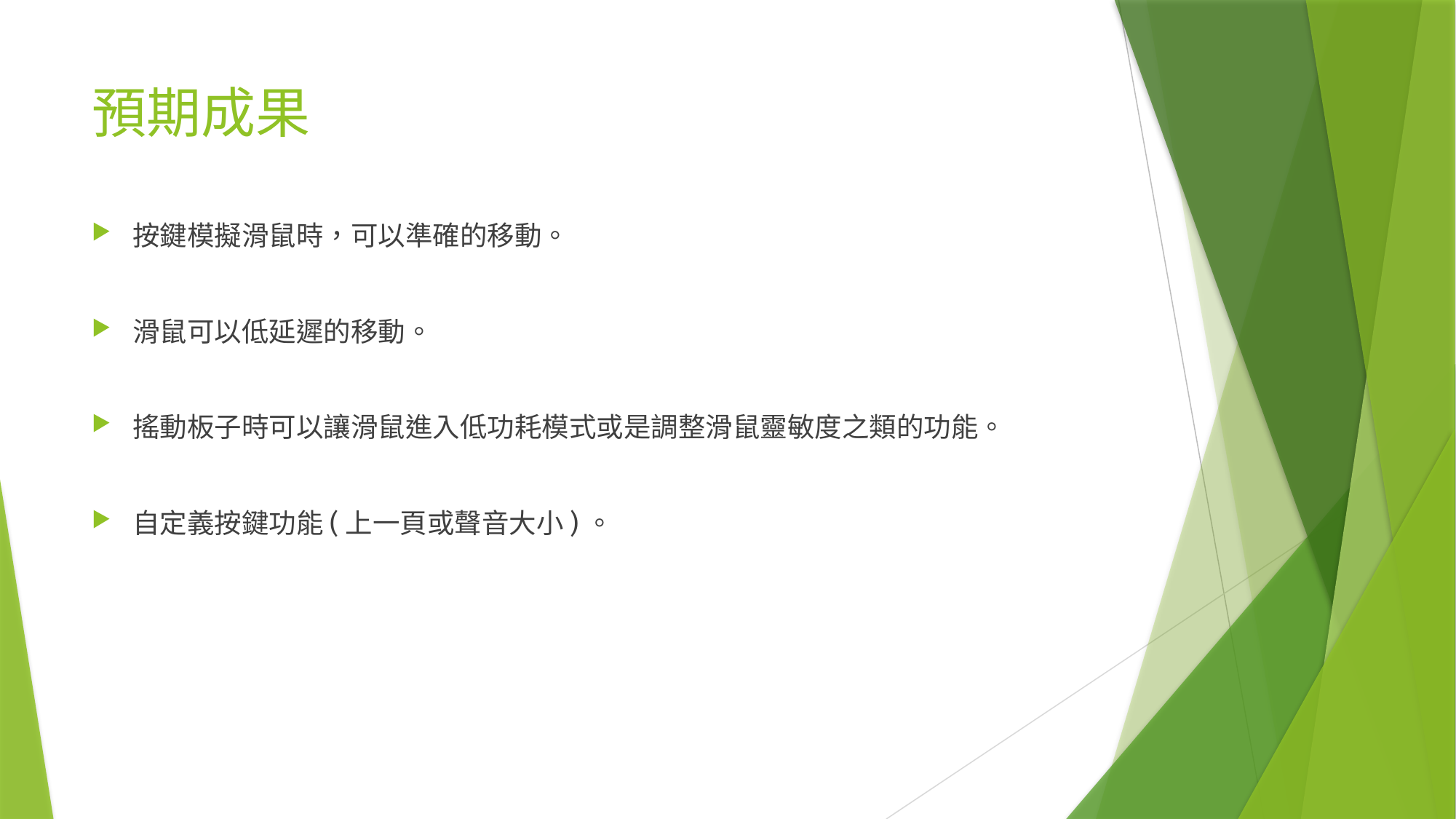

# 預期成果
按鍵模擬滑鼠時，可以準確的移動。

滑鼠可以低延遲的移動。

搖動板子時可以讓滑鼠進入低功耗模式或是調整滑鼠靈敏度之類的功能。

自定義按鍵功能(上一頁或聲音大小)。